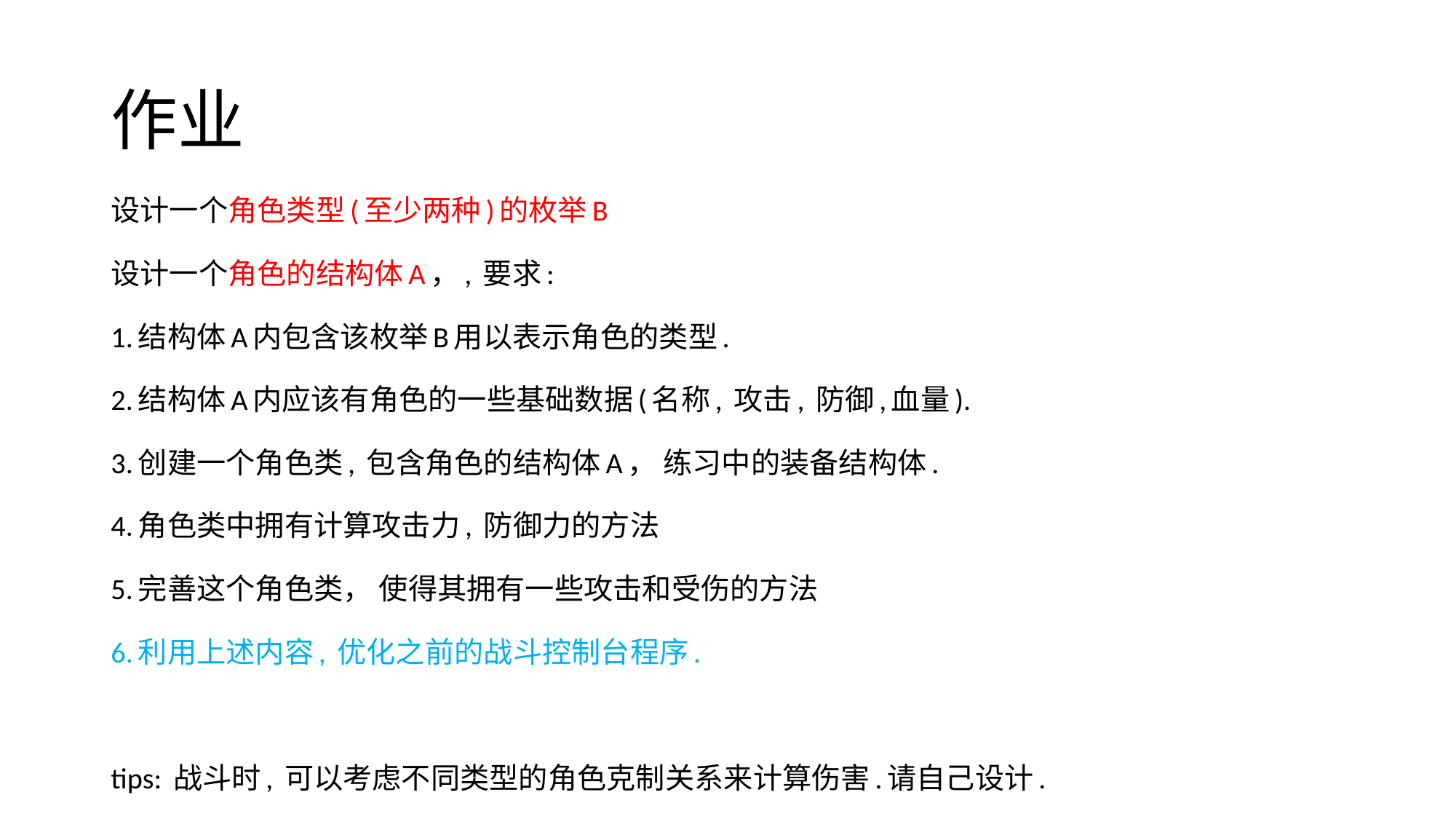

# 作业
设计一个角色类型(至少两种)的枚举B
设计一个角色的结构体A，, 要求:
1.结构体A内包含该枚举B用以表示角色的类型.
2.结构体A内应该有角色的一些基础数据(名称, 攻击, 防御,血量).
3.创建一个角色类, 包含角色的结构体A， 练习中的装备结构体.
4.角色类中拥有计算攻击力, 防御力的方法
5.完善这个角色类， 使得其拥有一些攻击和受伤的方法
6.利用上述内容, 优化之前的战斗控制台程序.

tips: 战斗时, 可以考虑不同类型的角色克制关系来计算伤害.请自己设计.